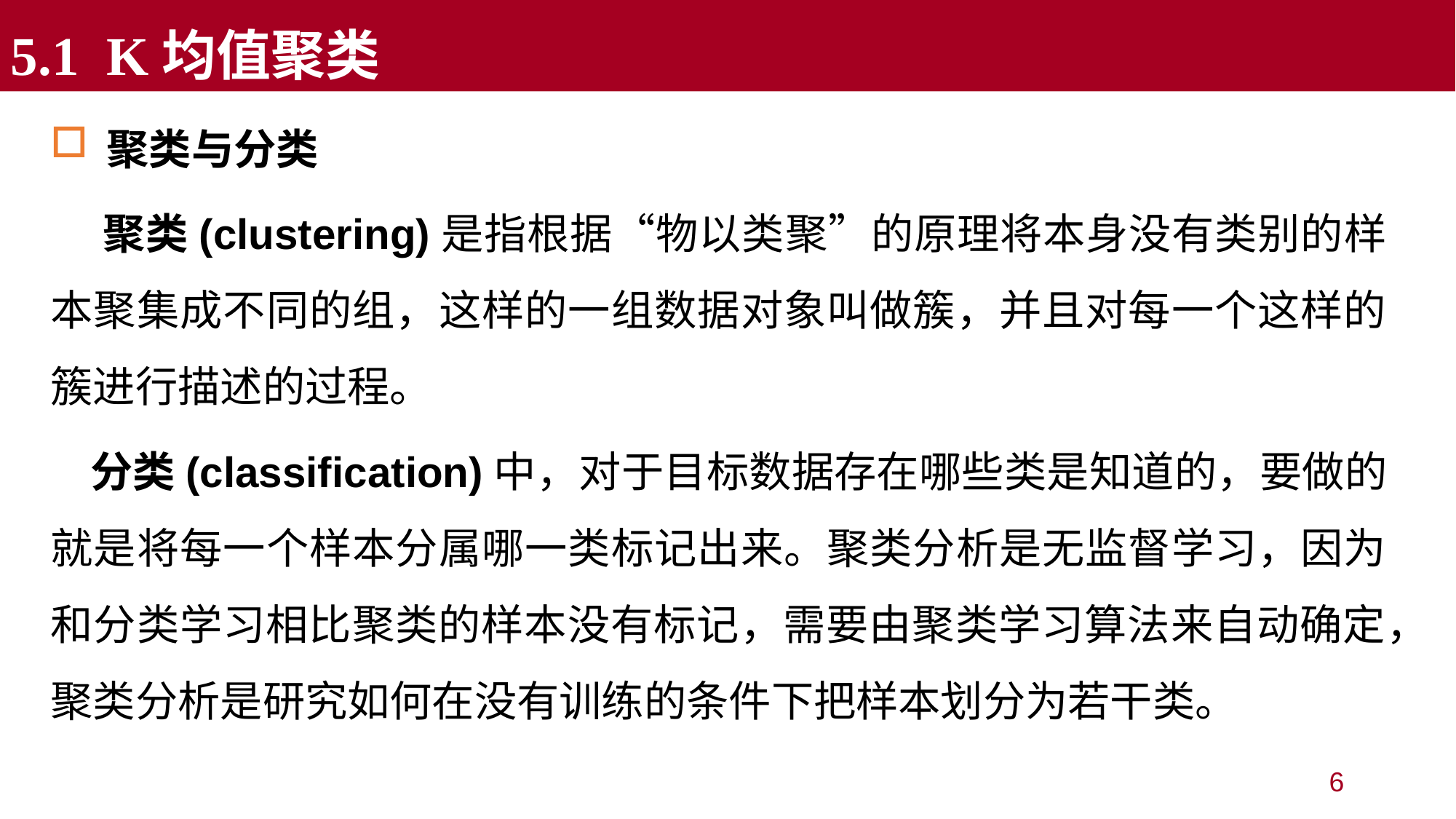

5.1  K均值聚类
聚类与分类
    聚类(clustering)是指根据“物以类聚”的原理将本身没有类别的样本聚集成不同的组，这样的一组数据对象叫做簇，并且对每一个这样的簇进行描述的过程。
   分类(classification)中，对于目标数据存在哪些类是知道的，要做的就是将每一个样本分属哪一类标记出来。聚类分析是无监督学习，因为和分类学习相比聚类的样本没有标记，需要由聚类学习算法来自动确定，聚类分析是研究如何在没有训练的条件下把样本划分为若干类。

6